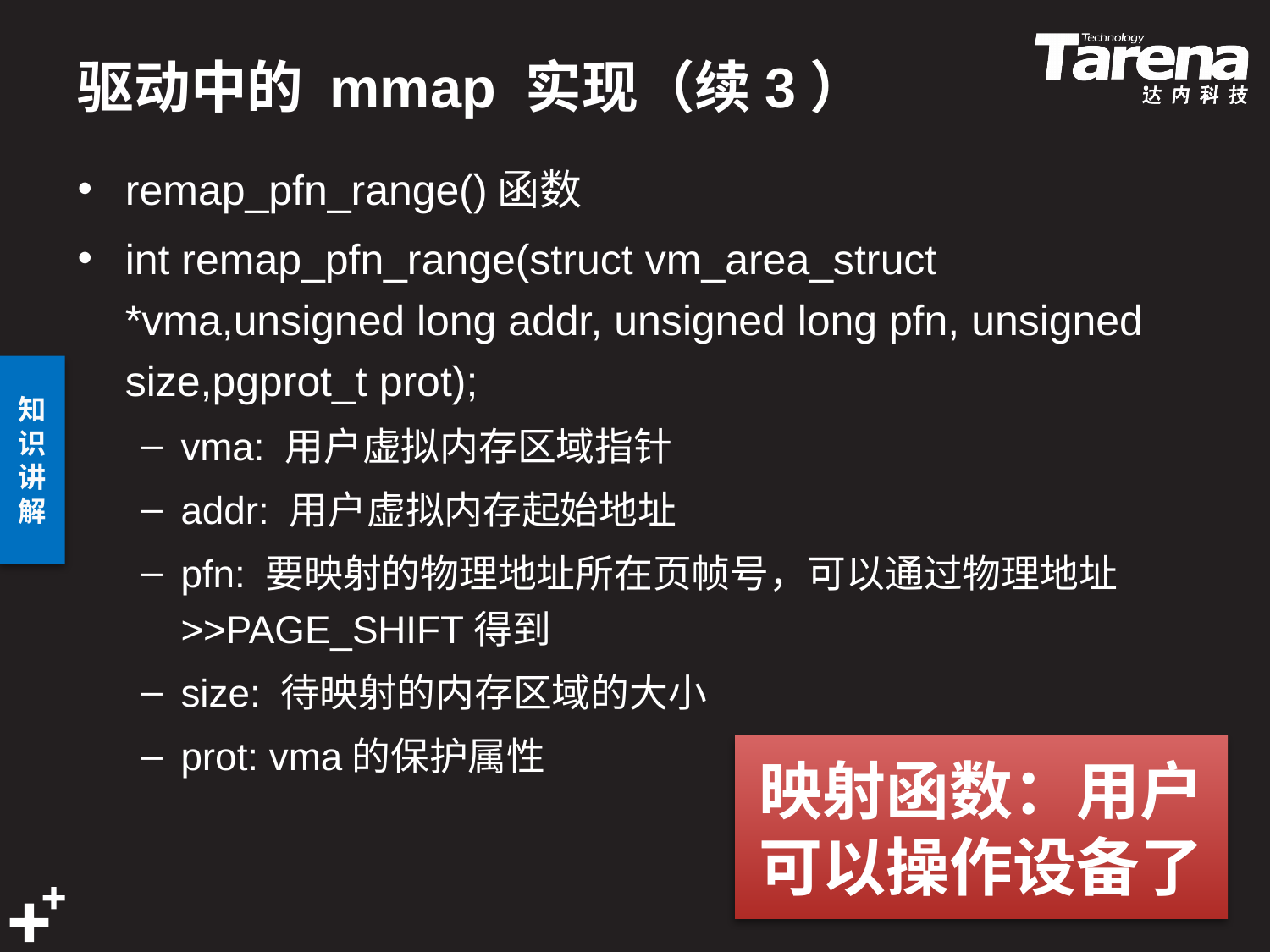

# 驱动中的 mmap 实现（续3）
remap_pfn_range()函数
int remap_pfn_range(struct vm_area_struct *vma,unsigned long addr, unsigned long pfn, unsigned size,pgprot_t prot);
vma: 用户虚拟内存区域指针
addr: 用户虚拟内存起始地址
pfn: 要映射的物理地址所在页帧号，可以通过物理地址>>PAGE_SHIFT得到
size: 待映射的内存区域的大小
prot: vma的保护属性

映射函数：用户可以操作设备了